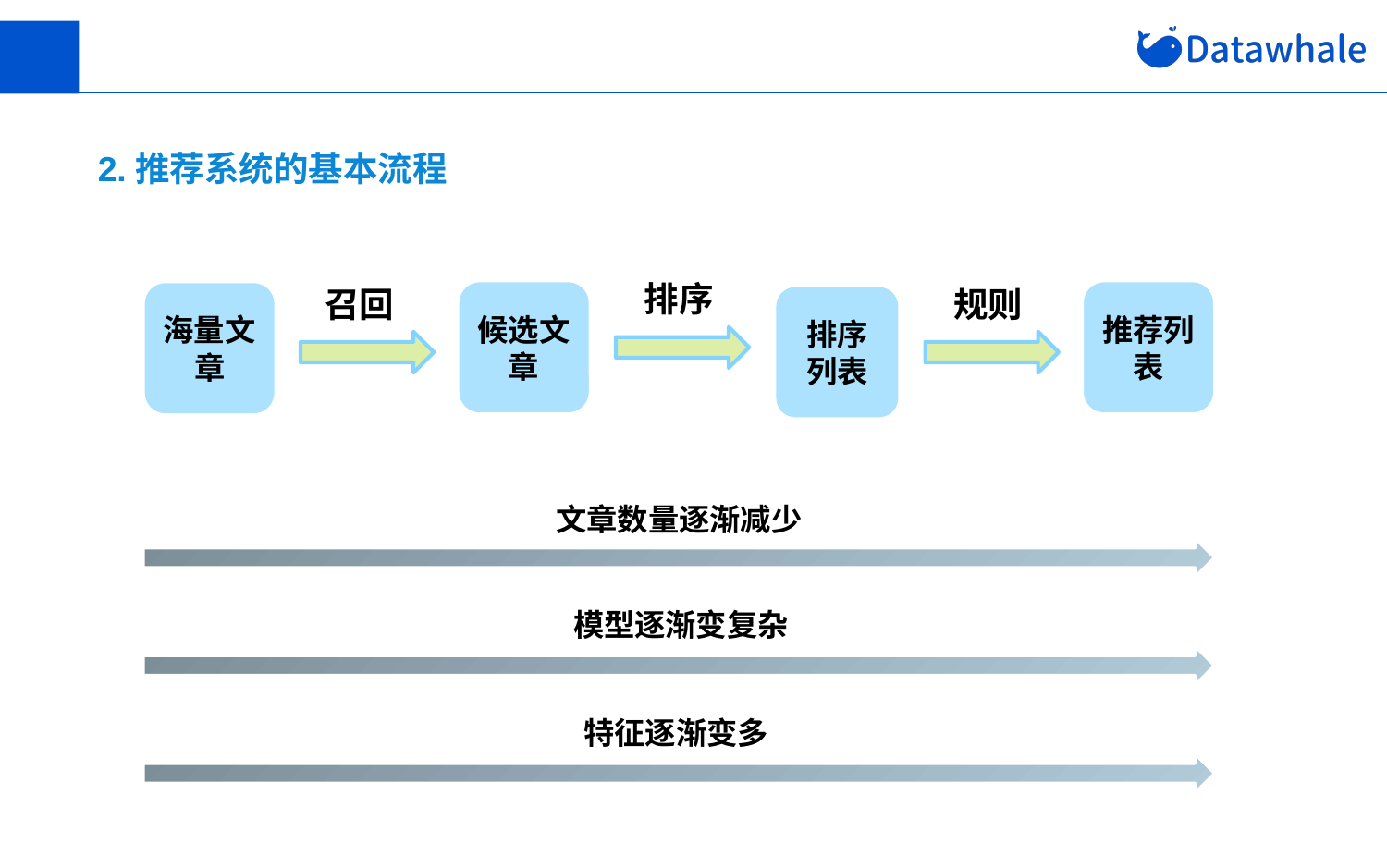

2.推荐系统的基本流程
排序
召回
规则
推荐列表
候选文章
海量文章
排序列表

文章数量逐渐减少

模型逐渐变复杂

特征逐渐变多